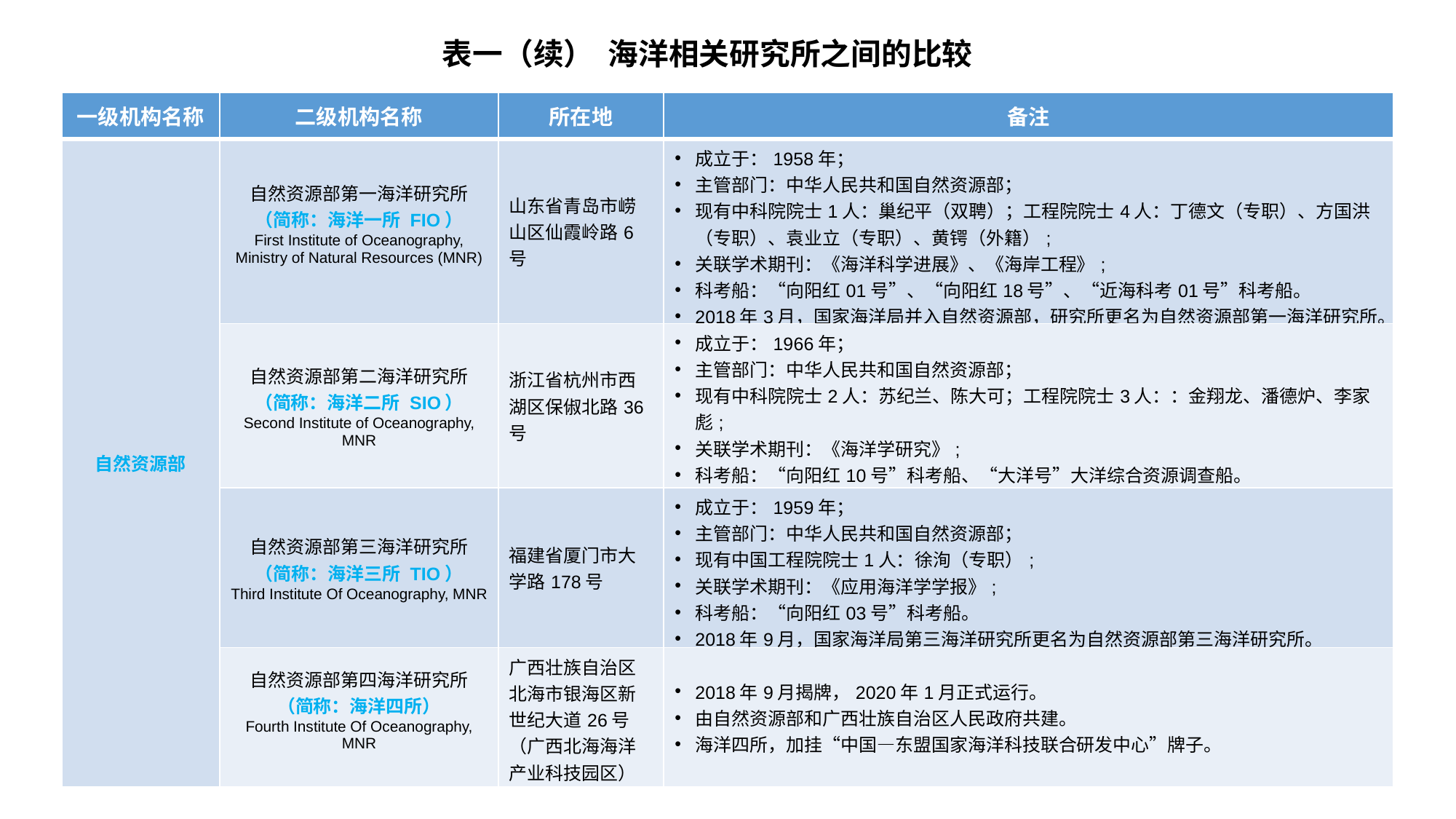

表一（续）  海洋相关研究所之间的比较
| 一级机构名称 | 二级机构名称 | 所在地 | 备注 |
| --- | --- | --- | --- |
| 自然资源部 | 自然资源部第一海洋研究所 （简称：海洋一所 FIO） First Institute of Oceanography, Ministry of Natural Resources (MNR) | 山东省青岛市崂山区仙霞岭路6号 | 成立于：1958年； 主管部门：中华人民共和国自然资源部； 现有中科院院士1人：巢纪平（双聘）；工程院院士4人：丁德文（专职）、方国洪（专职）、袁业立（专职）、黄锷（外籍）; 关联学术期刊：《海洋科学进展》、《海岸工程》; 科考船：“向阳红01号”、“向阳红18号”、“近海科考01号”科考船。 2018年3月，国家海洋局并入自然资源部，研究所更名为自然资源部第一海洋研究所。 |
|  | 自然资源部第二海洋研究所 （简称：海洋二所 SIO） Second Institute of Oceanography, MNR | 浙江省杭州市西湖区保俶北路36号 | 成立于：1966年； 主管部门：中华人民共和国自然资源部； 现有中科院院士2人：苏纪兰、陈大可；工程院院士3人：：金翔龙、潘德炉、李家彪; 关联学术期刊：《海洋学研究》; 科考船：“向阳红10号”科考船、“大洋号”大洋综合资源调查船。 2018年11月，国家海洋局第二海洋研究所更名为自然资源部第二海洋研究所。 |
|  | 自然资源部第三海洋研究所 （简称：海洋三所 TIO） Third Institute Of Oceanography, MNR | 福建省厦门市大学路178号 | 成立于：1959年； 主管部门：中华人民共和国自然资源部； 现有中国工程院院士1人：徐洵（专职）; 关联学术期刊：《应用海洋学学报》; 科考船：“向阳红03号”科考船。 2018年9月，国家海洋局第三海洋研究所更名为自然资源部第三海洋研究所。 |
|  | 自然资源部第四海洋研究所 （简称：海洋四所） Fourth Institute Of Oceanography, MNR | 广西壮族自治区北海市银海区新世纪大道26号（广西北海海洋产业科技园区） | 2018年9月揭牌，2020年1月正式运行。 由自然资源部和广西壮族自治区人民政府共建。 海洋四所，加挂“中国—东盟国家海洋科技联合研发中心”牌子。 |